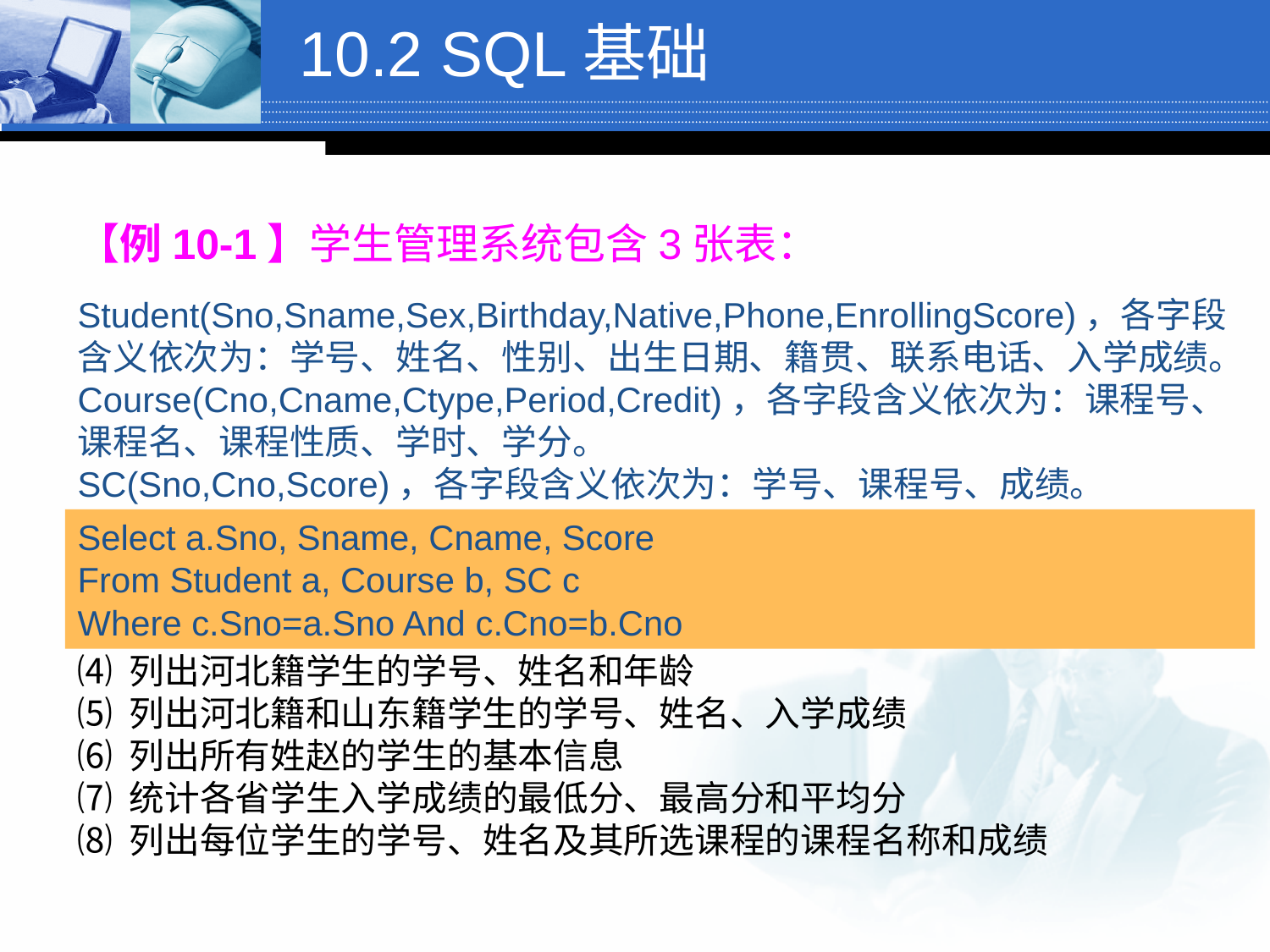

# 10.2 SQL基础
【例10-1】学生管理系统包含3张表：
Student(Sno,Sname,Sex,Birthday,Native,Phone,EnrollingScore)，各字段含义依次为：学号、姓名、性别、出生日期、籍贯、联系电话、入学成绩。
Course(Cno,Cname,Ctype,Period,Credit)，各字段含义依次为：课程号、课程名、课程性质、学时、学分。
SC(Sno,Cno,Score)，各字段含义依次为：学号、课程号、成绩。
⑴ 列出所有学生的基本信息
⑵ 列出所有学生的学号、姓名和联系电话，并用相应的中文作为标题
⑶ 列出入学成绩在580-600之间的学生信息，并按入学成绩升序排序
⑷ 列出河北籍学生的学号、姓名和年龄
⑸ 列出河北籍和山东籍学生的学号、姓名、入学成绩
⑹ 列出所有姓赵的学生的基本信息
⑺ 统计各省学生入学成绩的最低分、最高分和平均分
⑻ 列出每位学生的学号、姓名及其所选课程的课程名称和成绩
Select a.Sno, Sname, Cname, Score
From Student a, Course b, SC c
Where c.Sno=a.Sno And c.Cno=b.Cno